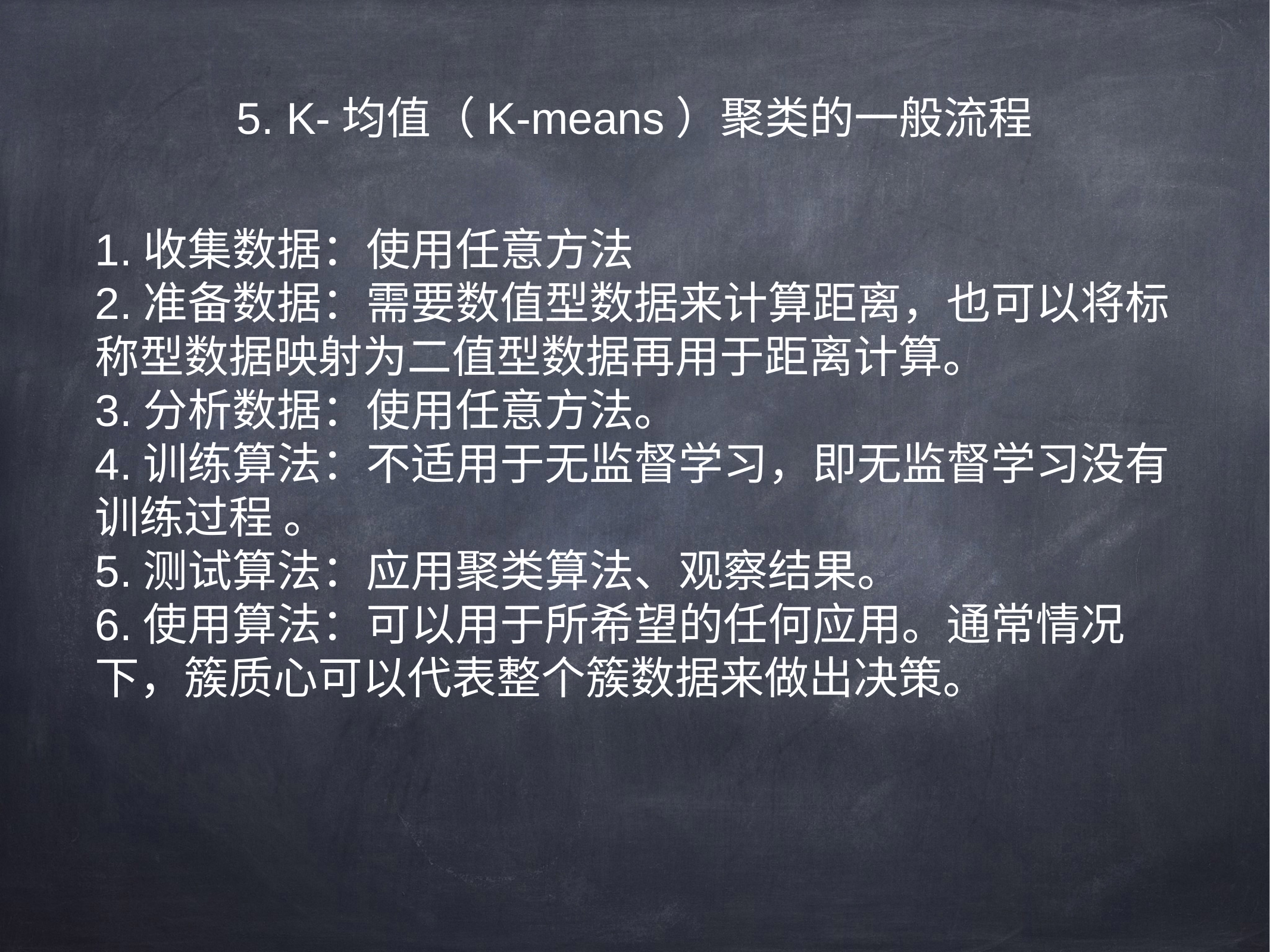

5. K-均值（K-means）聚类的一般流程
1.收集数据：使用任意方法
2.准备数据：需要数值型数据来计算距离，也可以将标称型数据映射为二值型数据再用于距离计算。
3.分析数据：使用任意方法。
4.训练算法：不适用于无监督学习，即无监督学习没有训练过程 。
5.测试算法：应用聚类算法、观察结果。
6.使用算法：可以用于所希望的任何应用。通常情况下，簇质心可以代表整个簇数据来做出决策。